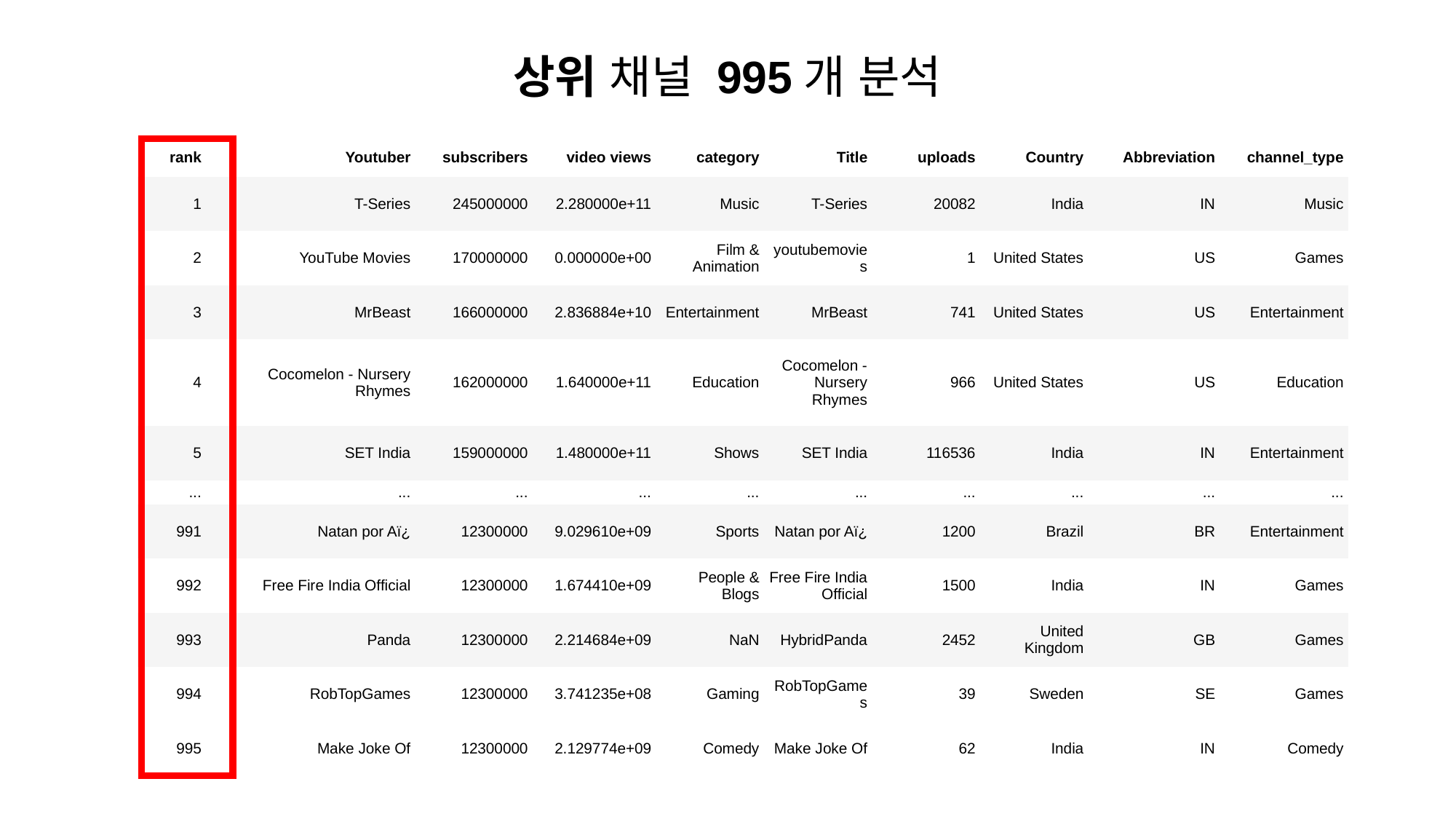

상위 채널 995개 분석
|  | rank | Youtuber | subscribers | video views | category | Title | uploads | Country | Abbreviation | channel\_type |
| --- | --- | --- | --- | --- | --- | --- | --- | --- | --- | --- |
|  | 1 | T-Series | 245000000 | 2.280000e+11 | Music | T-Series | 20082 | India | IN | Music |
|  | 2 | YouTube Movies | 170000000 | 0.000000e+00 | Film & Animation | youtubemovies | 1 | United States | US | Games |
|  | 3 | MrBeast | 166000000 | 2.836884e+10 | Entertainment | MrBeast | 741 | United States | US | Entertainment |
|  | 4 | Cocomelon - Nursery Rhymes | 162000000 | 1.640000e+11 | Education | Cocomelon - Nursery Rhymes | 966 | United States | US | Education |
|  | 5 | SET India | 159000000 | 1.480000e+11 | Shows | SET India | 116536 | India | IN | Entertainment |
|  | ... | ... | ... | ... | ... | ... | ... | ... | ... | ... |
|  | 991 | Natan por Aï¿ | 12300000 | 9.029610e+09 | Sports | Natan por Aï¿ | 1200 | Brazil | BR | Entertainment |
|  | 992 | Free Fire India Official | 12300000 | 1.674410e+09 | People & Blogs | Free Fire India Official | 1500 | India | IN | Games |
|  | 993 | Panda | 12300000 | 2.214684e+09 | NaN | HybridPanda | 2452 | United Kingdom | GB | Games |
|  | 994 | RobTopGames | 12300000 | 3.741235e+08 | Gaming | RobTopGames | 39 | Sweden | SE | Games |
|  | 995 | Make Joke Of | 12300000 | 2.129774e+09 | Comedy | Make Joke Of | 62 | India | IN | Comedy |